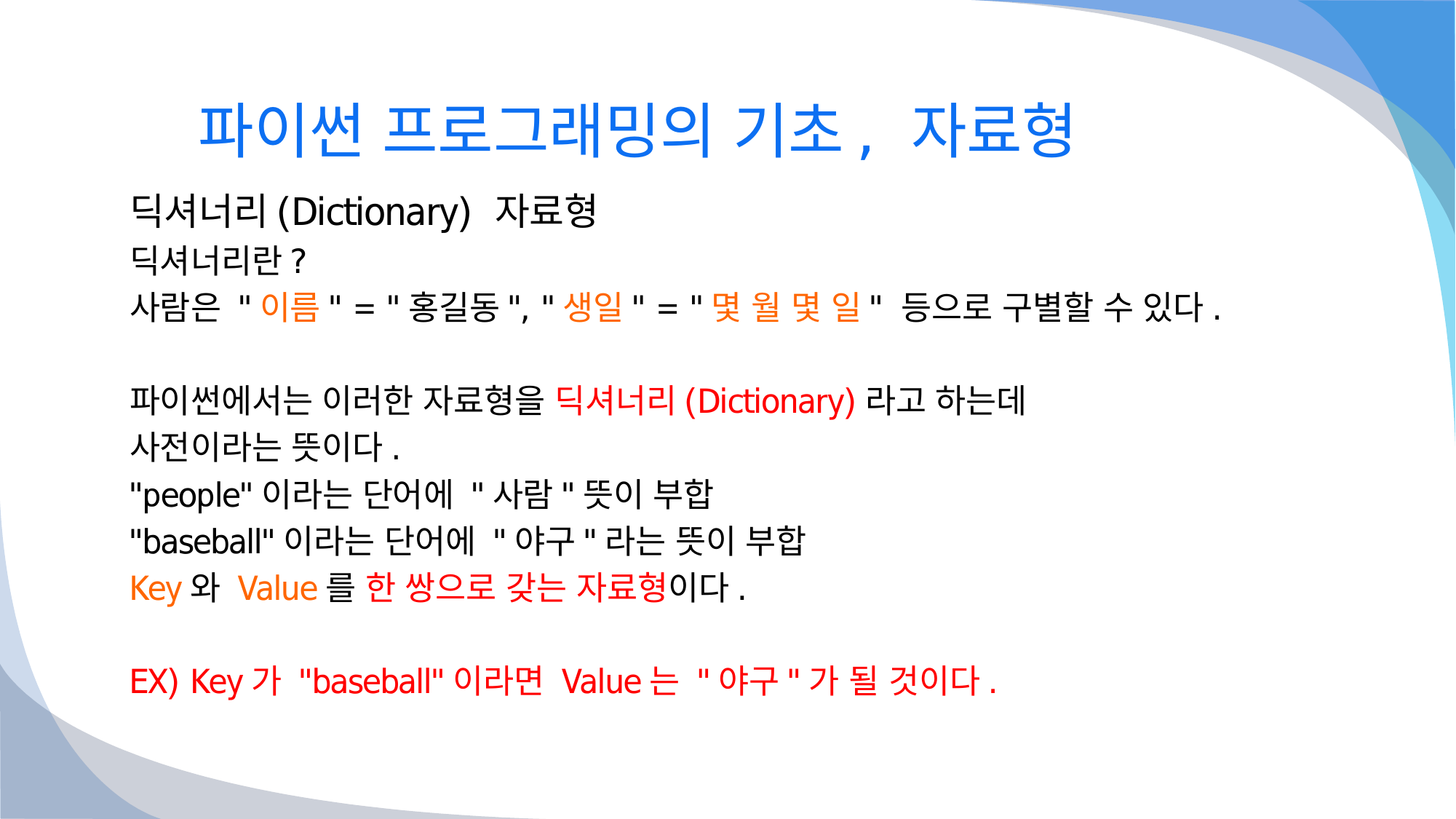

# 파이썬 프로그래밍의 기초, 자료형
딕셔너리(Dictionary) 자료형
딕셔너리란?
사람은 "이름" = "홍길동", "생일" = "몇 월 몇 일" 등으로 구별할 수 있다.

파이썬에서는 이러한 자료형을 딕셔너리(Dictionary)라고 하는데
사전이라는 뜻이다.
"people"이라는 단어에 "사람"뜻이 부합
"baseball"이라는 단어에 "야구"라는 뜻이 부합
Key와 Value를 한 쌍으로 갖는 자료형이다.

EX) Key가 "baseball"이라면 Value는 "야구"가 될 것이다.